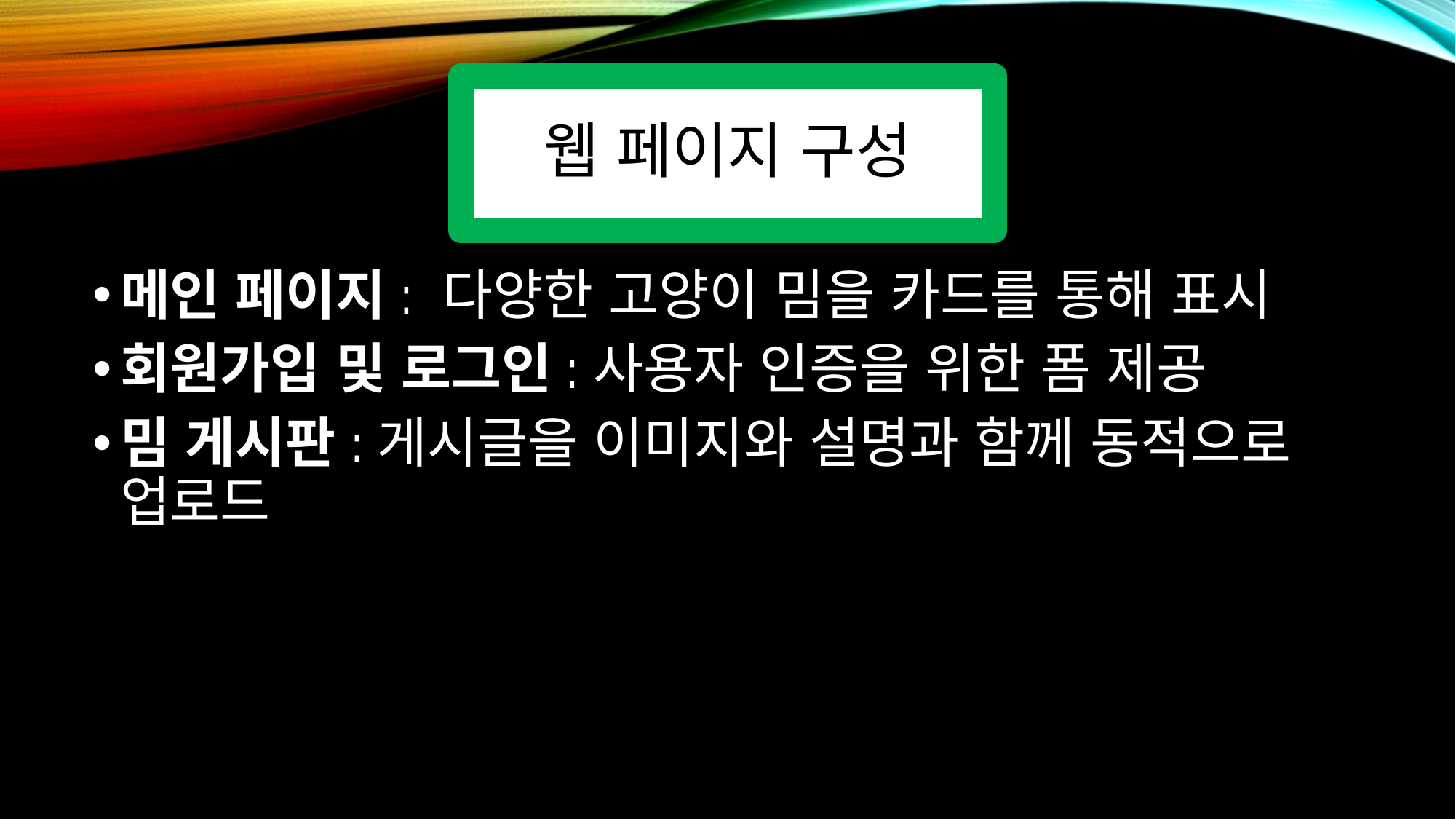

# 웹 페이지 구성
메인 페이지: 다양한 고양이 밈을 카드를 통해 표시
회원가입 및 로그인:사용자 인증을 위한 폼 제공
밈 게시판:게시글을 이미지와 설명과 함께 동적으로 업로드